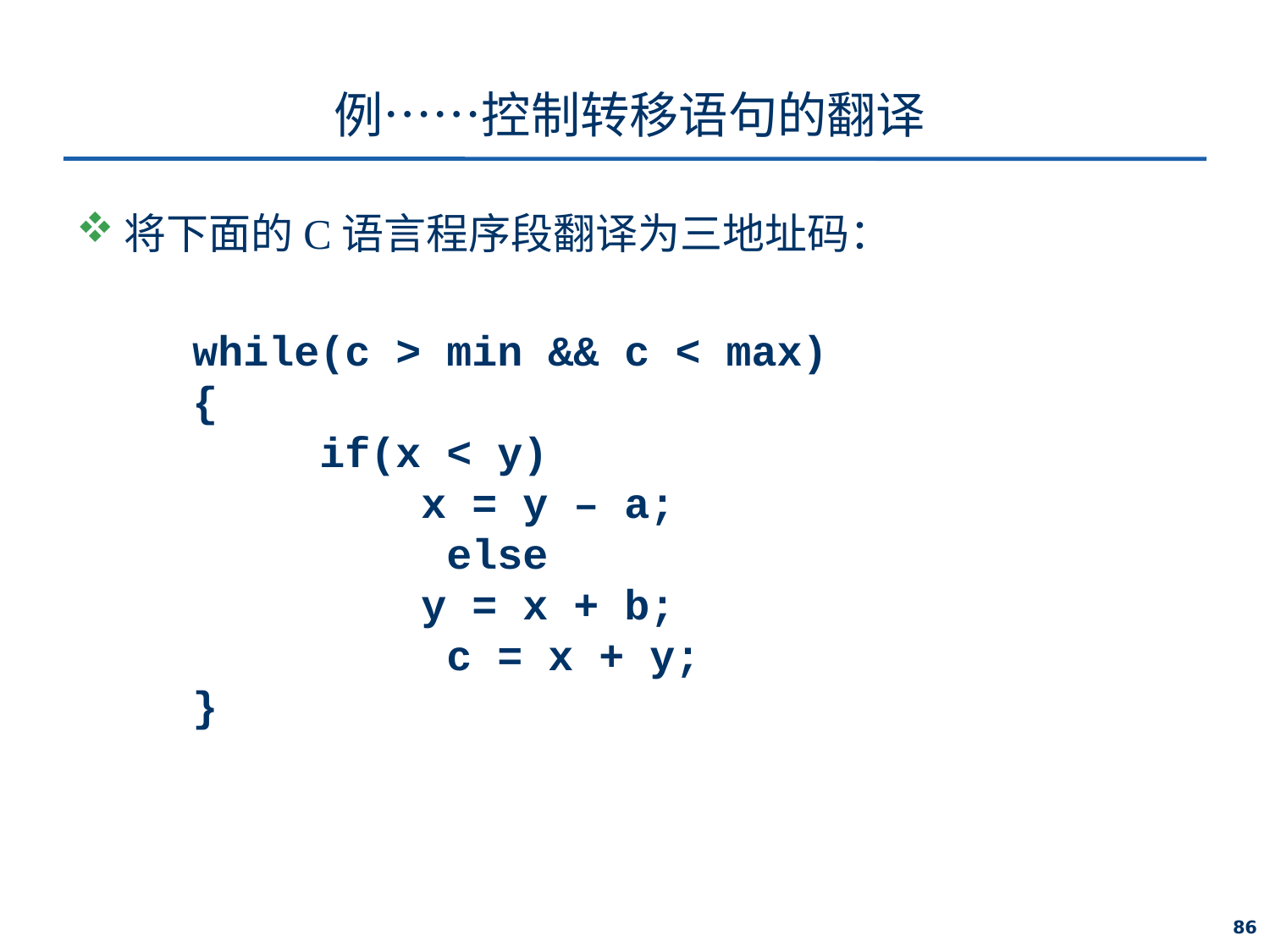

# 例……控制转移语句的翻译
将下面的C语言程序段翻译为三地址码：
while(c > min && c < max)
{
	if(x < y)
         x = y – a;
     	else
         y = x + b;
     	c = x + y;
}

86